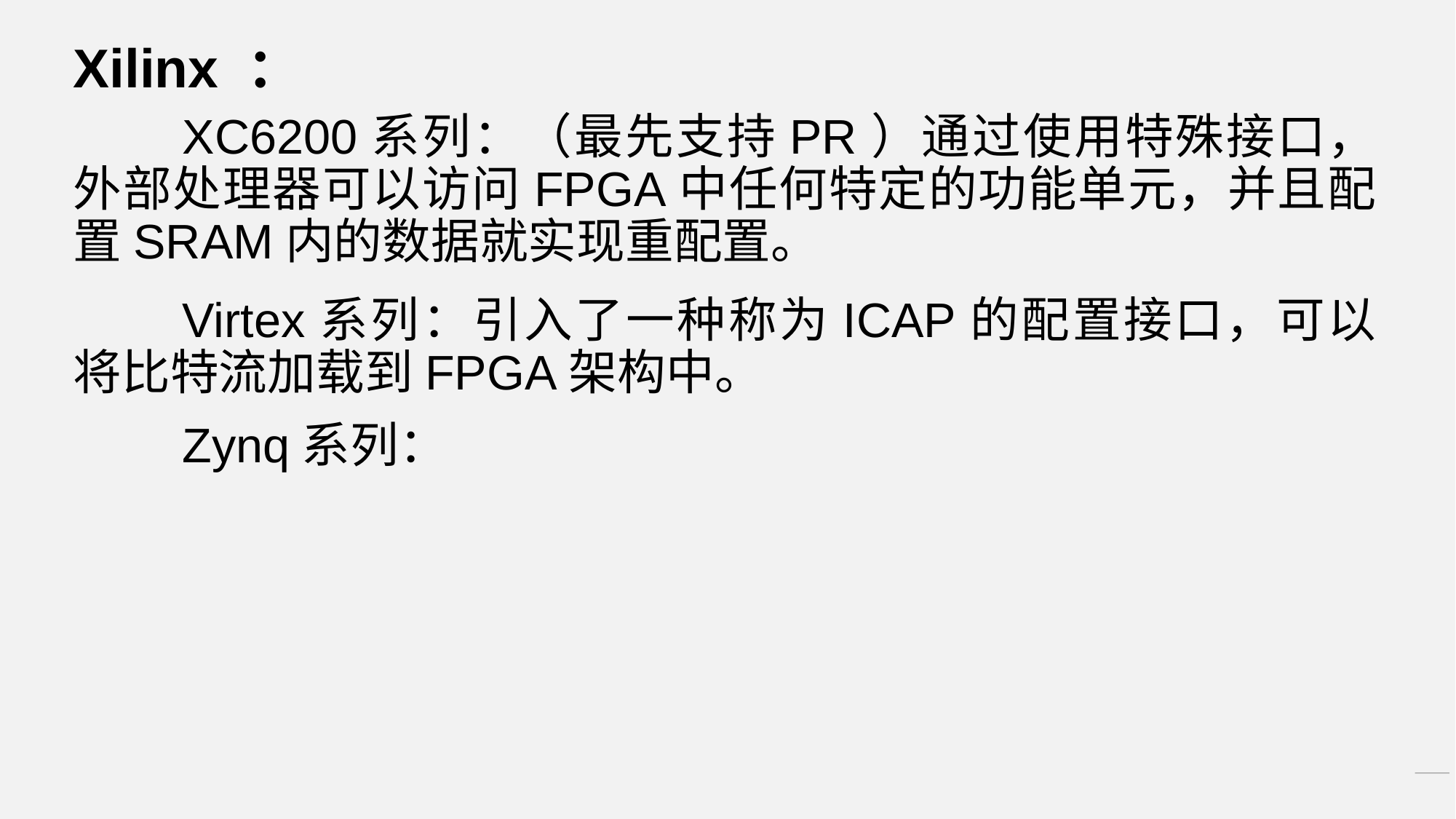

Xilinx ：
	XC6200系列：（最先支持PR）通过使用特殊接口，外部处理器可以访问FPGA中任何特定的功能单元，并且配置SRAM内的数据就实现重配置。
	Virtex系列：引入了一种称为ICAP的配置接口，可以将比特流加载到FPGA架构中。
	Zynq系列：